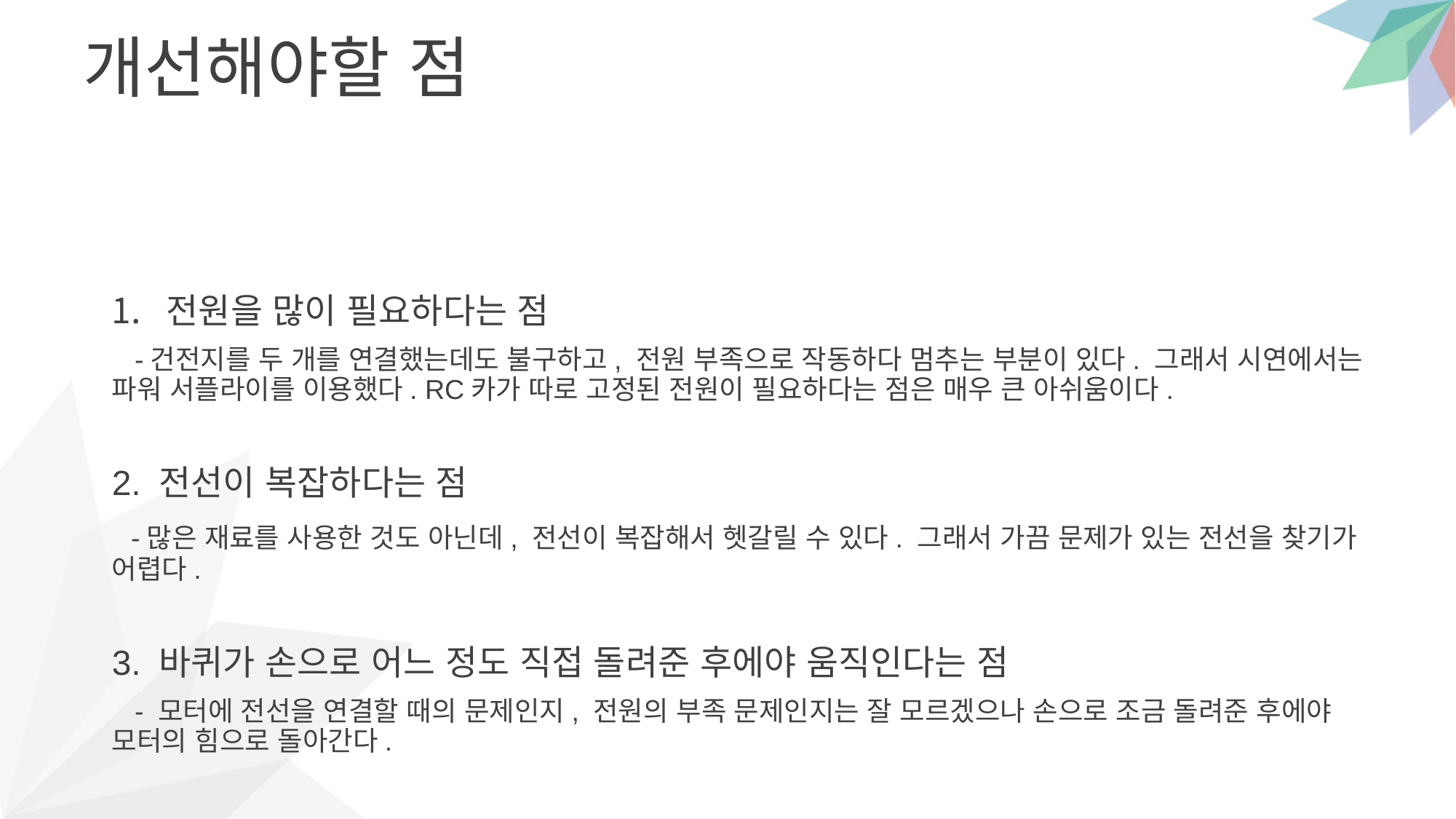

# 개선해야할 점

전원을 많이 필요하다는 점
   -건전지를 두 개를 연결했는데도 불구하고, 전원 부족으로 작동하다 멈추는 부분이 있다. 그래서 시연에서는 파워 서플라이를 이용했다. RC카가 따로 고정된 전원이 필요하다는 점은 매우 큰 아쉬움이다.

2. 전선이 복잡하다는 점
  -많은 재료를 사용한 것도 아닌데, 전선이 복잡해서 헷갈릴 수 있다. 그래서 가끔 문제가 있는 전선을 찾기가 어렵다.

3. 바퀴가 손으로 어느 정도 직접 돌려준 후에야 움직인다는 점
   - 모터에 전선을 연결할 때의 문제인지, 전원의 부족 문제인지는 잘 모르겠으나 손으로 조금 돌려준 후에야 모터의 힘으로 돌아간다.